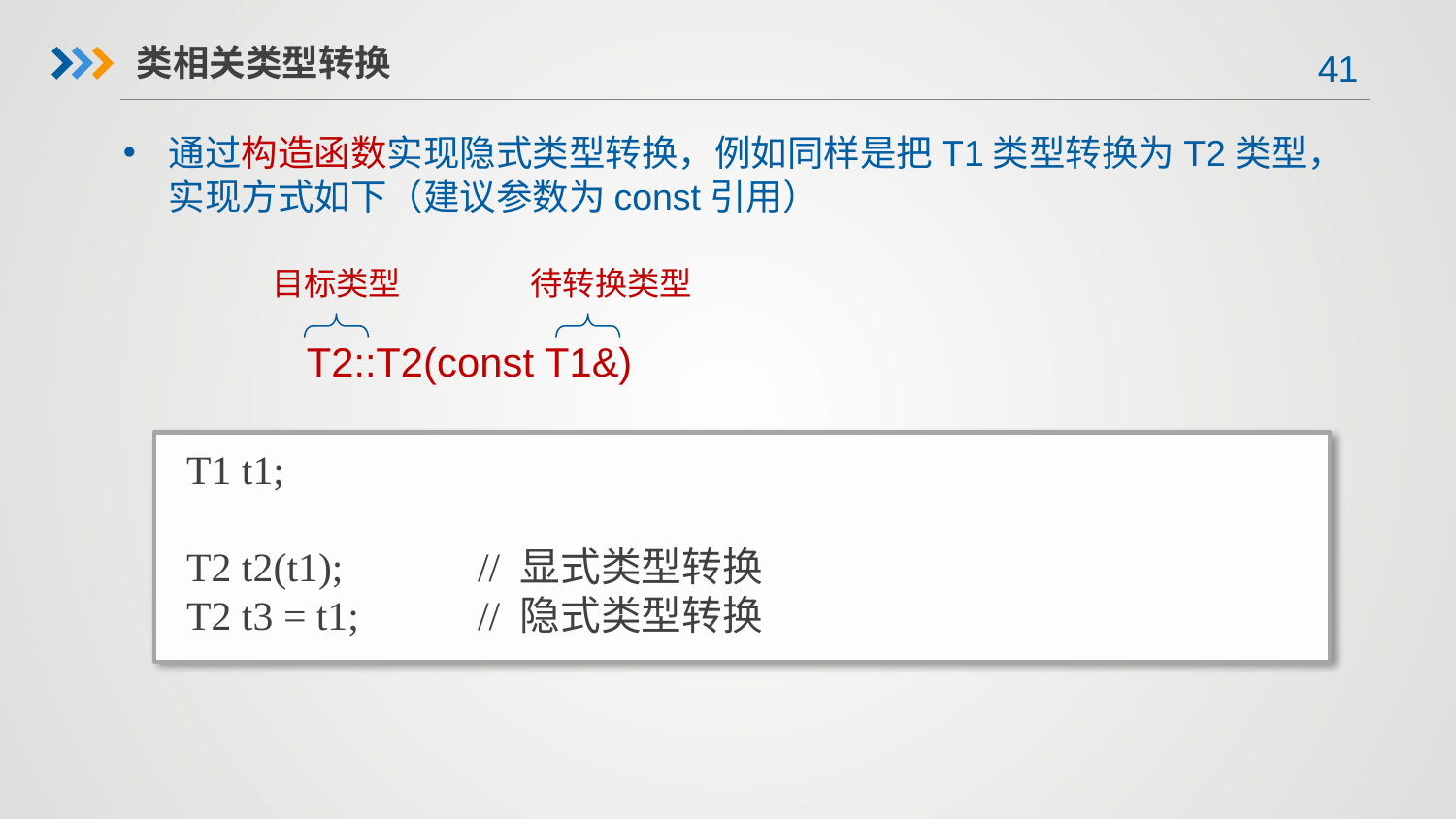

类相关类型转换
通过构造函数实现隐式类型转换，例如同样是把T1类型转换为T2类型，实现方式如下（建议参数为const引用）
目标类型
待转换类型

T2::T2(const T1&)

T1 t1;

T2 t2(t1);	// 显式类型转换
T2 t3 = t1;	// 隐式类型转换